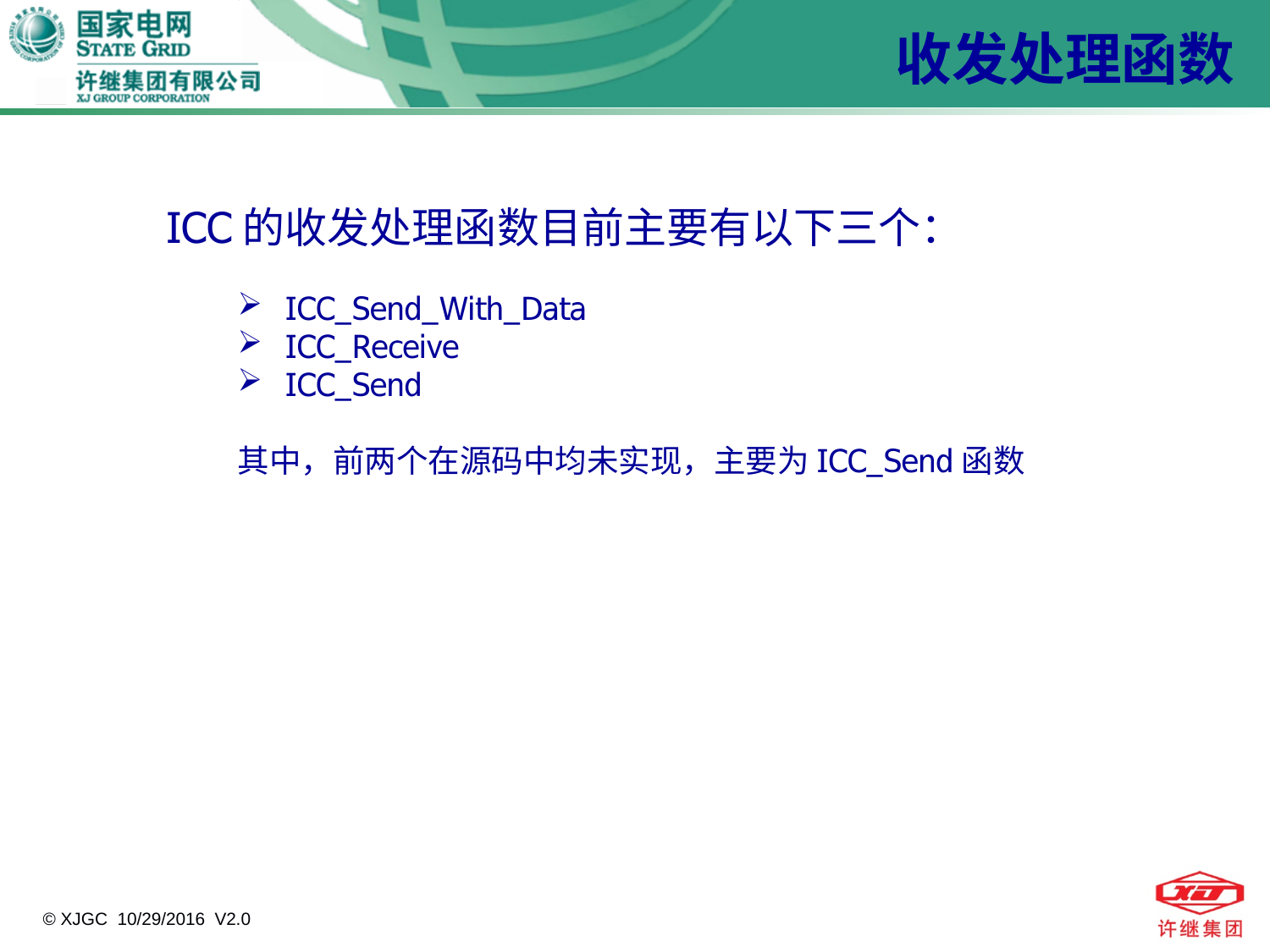

收发处理函数
 ICC的收发处理函数目前主要有以下三个：
ICC_Send_With_Data
ICC_Receive
ICC_Send

其中，前两个在源码中均未实现，主要为ICC_Send函数